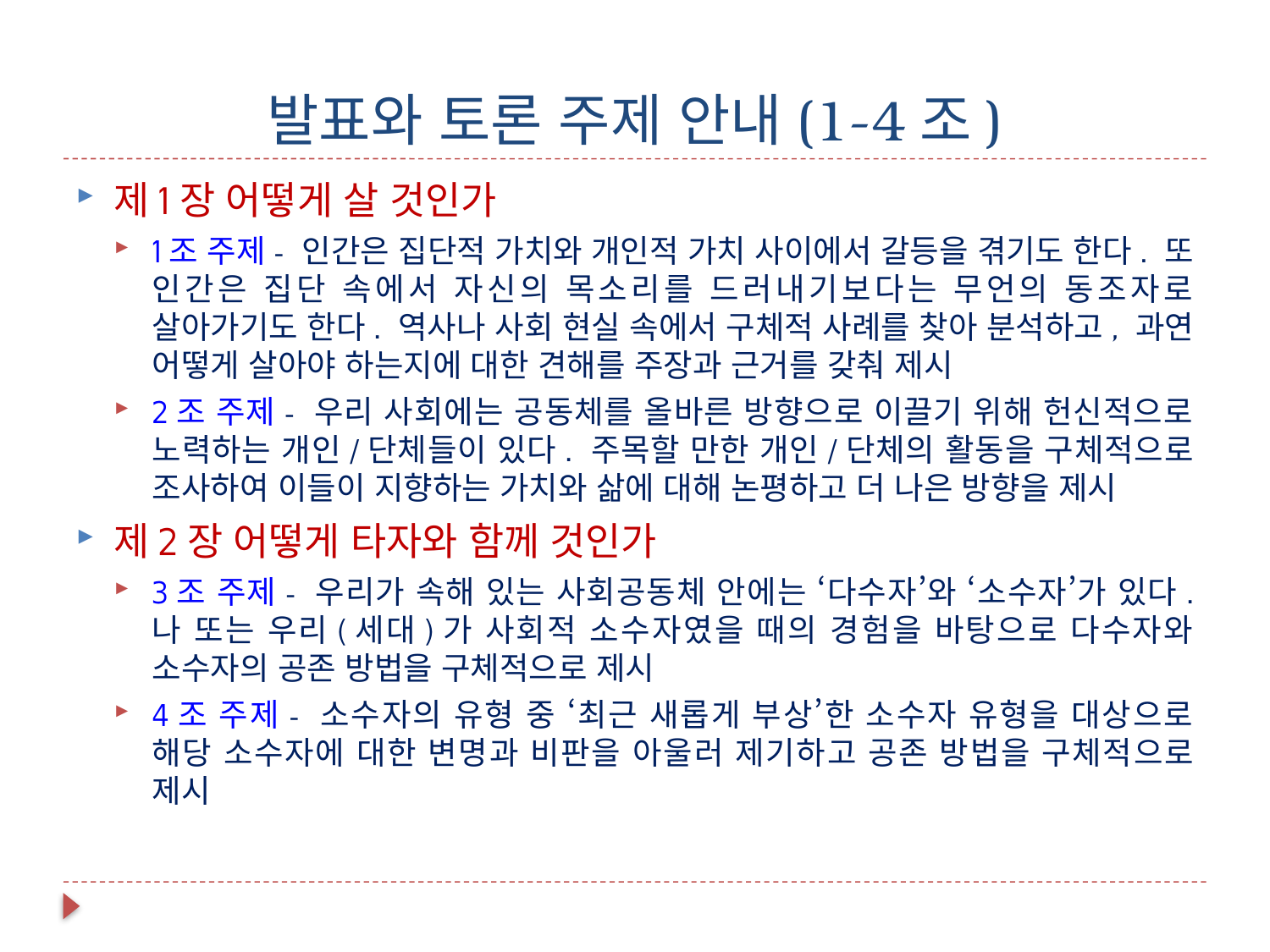

# 발표와 토론 주제 안내(1-4조)
제1장 어떻게 살 것인가
1조 주제- 인간은 집단적 가치와 개인적 가치 사이에서 갈등을 겪기도 한다. 또 인간은 집단 속에서 자신의 목소리를 드러내기보다는 무언의 동조자로 살아가기도 한다. 역사나 사회 현실 속에서 구체적 사례를 찾아 분석하고, 과연 어떻게 살아야 하는지에 대한 견해를 주장과 근거를 갖춰 제시
2조 주제- 우리 사회에는 공동체를 올바른 방향으로 이끌기 위해 헌신적으로 노력하는 개인/단체들이 있다. 주목할 만한 개인/단체의 활동을 구체적으로 조사하여 이들이 지향하는 가치와 삶에 대해 논평하고 더 나은 방향을 제시
제2장 어떻게 타자와 함께 것인가
3조 주제- 우리가 속해 있는 사회공동체 안에는 ‘다수자’와 ‘소수자’가 있다. 나 또는 우리(세대)가 사회적 소수자였을 때의 경험을 바탕으로 다수자와 소수자의 공존 방법을 구체적으로 제시
4조 주제- 소수자의 유형 중 ‘최근 새롭게 부상’한 소수자 유형을 대상으로 해당 소수자에 대한 변명과 비판을 아울러 제기하고 공존 방법을 구체적으로 제시